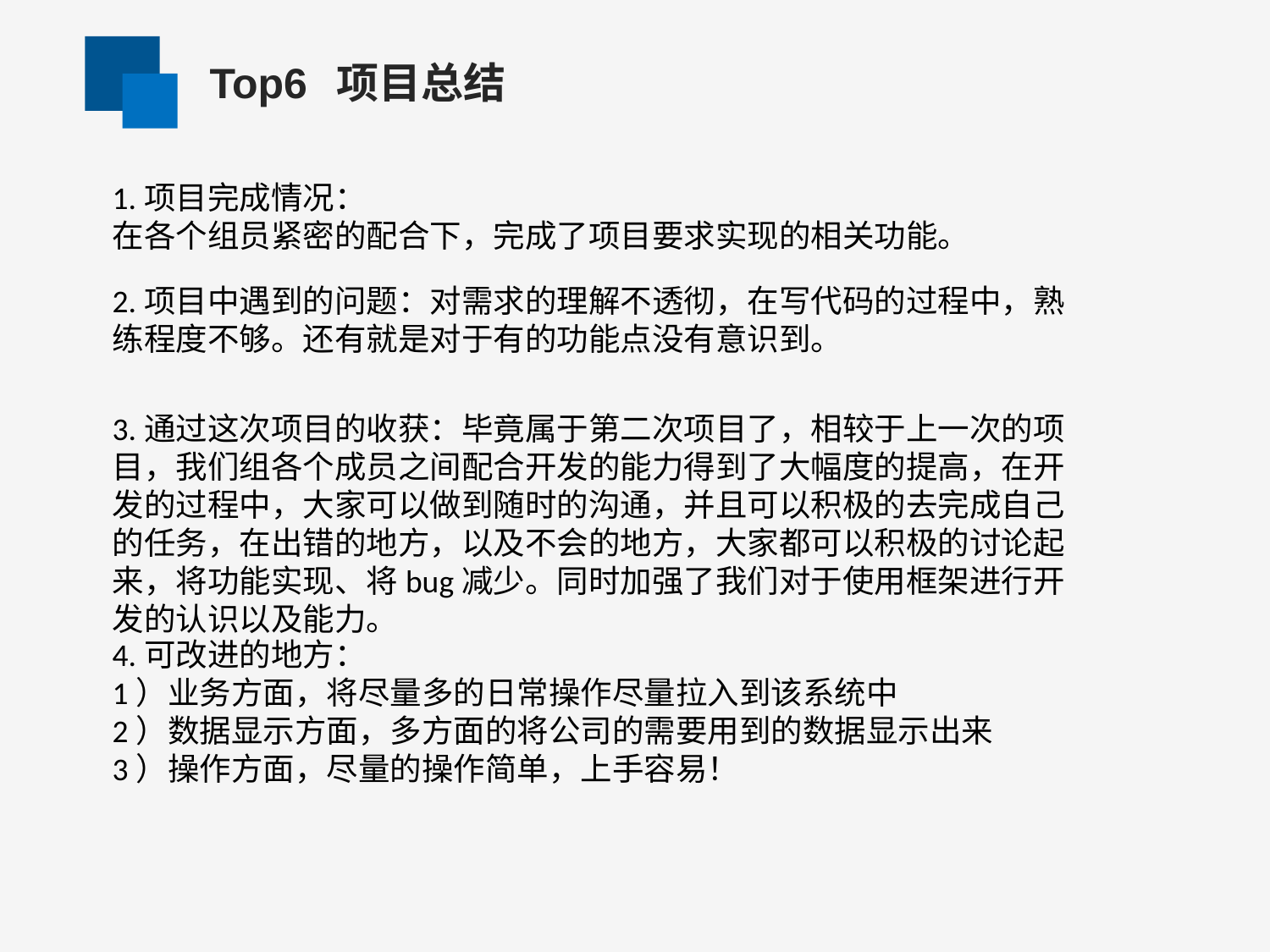

Top6	项目总结
1.项目完成情况：
在各个组员紧密的配合下，完成了项目要求实现的相关功能。
2.项目中遇到的问题：对需求的理解不透彻，在写代码的过程中，熟练程度不够。还有就是对于有的功能点没有意识到。
3.通过这次项目的收获：毕竟属于第二次项目了，相较于上一次的项目，我们组各个成员之间配合开发的能力得到了大幅度的提高，在开发的过程中，大家可以做到随时的沟通，并且可以积极的去完成自己的任务，在出错的地方，以及不会的地方，大家都可以积极的讨论起来，将功能实现、将bug减少。同时加强了我们对于使用框架进行开发的认识以及能力。
4.可改进的地方：
1）业务方面，将尽量多的日常操作尽量拉入到该系统中
2）数据显示方面，多方面的将公司的需要用到的数据显示出来
3）操作方面，尽量的操作简单，上手容易！